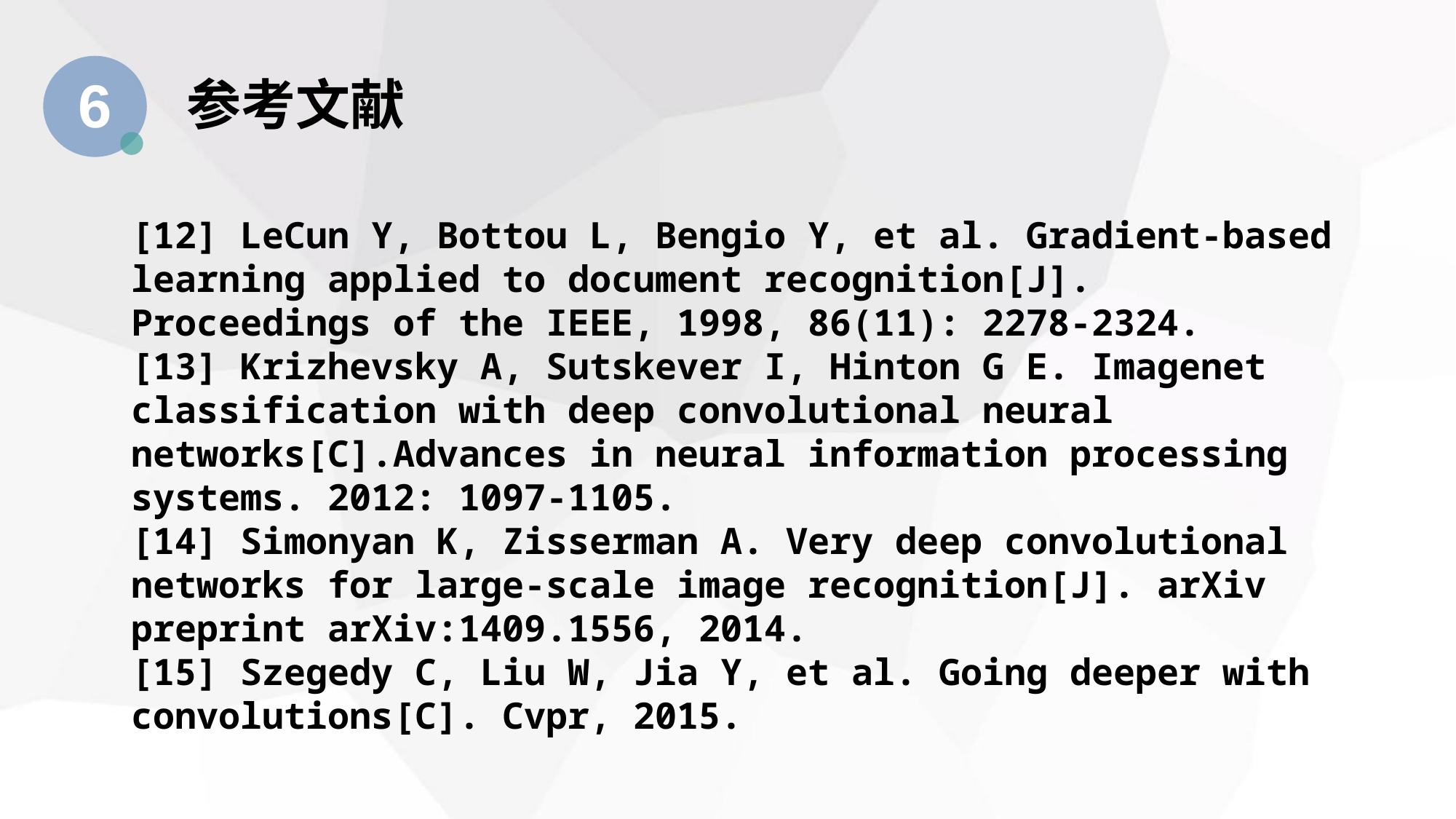

6
参考文献

[12] LeCun Y, Bottou L, Bengio Y, et al. Gradient-based learning applied to document recognition[J]. Proceedings of the IEEE, 1998, 86(11): 2278-2324.
[13] Krizhevsky A, Sutskever I, Hinton G E. Imagenet classification with deep convolutional neural networks[C].Advances in neural information processing systems. 2012: 1097-1105.
[14] Simonyan K, Zisserman A. Very deep convolutional networks for large-scale image recognition[J]. arXiv preprint arXiv:1409.1556, 2014.
[15] Szegedy C, Liu W, Jia Y, et al. Going deeper with convolutions[C]. Cvpr, 2015.